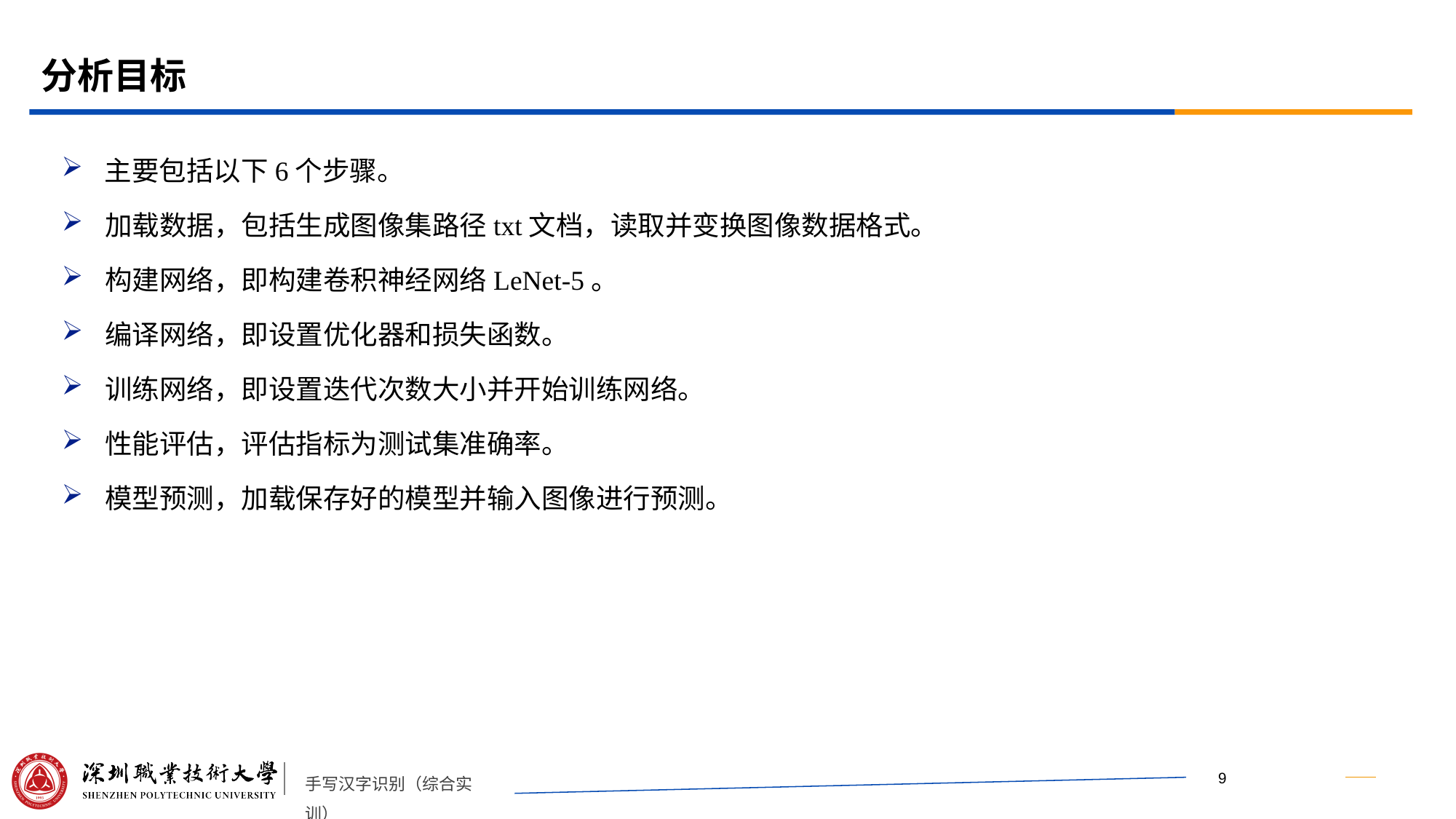

# 分析目标
主要包括以下6个步骤。
加载数据，包括生成图像集路径txt文档，读取并变换图像数据格式。
构建网络，即构建卷积神经网络LeNet-5。
编译网络，即设置优化器和损失函数。
训练网络，即设置迭代次数大小并开始训练网络。
性能评估，评估指标为测试集准确率。
模型预测，加载保存好的模型并输入图像进行预测。